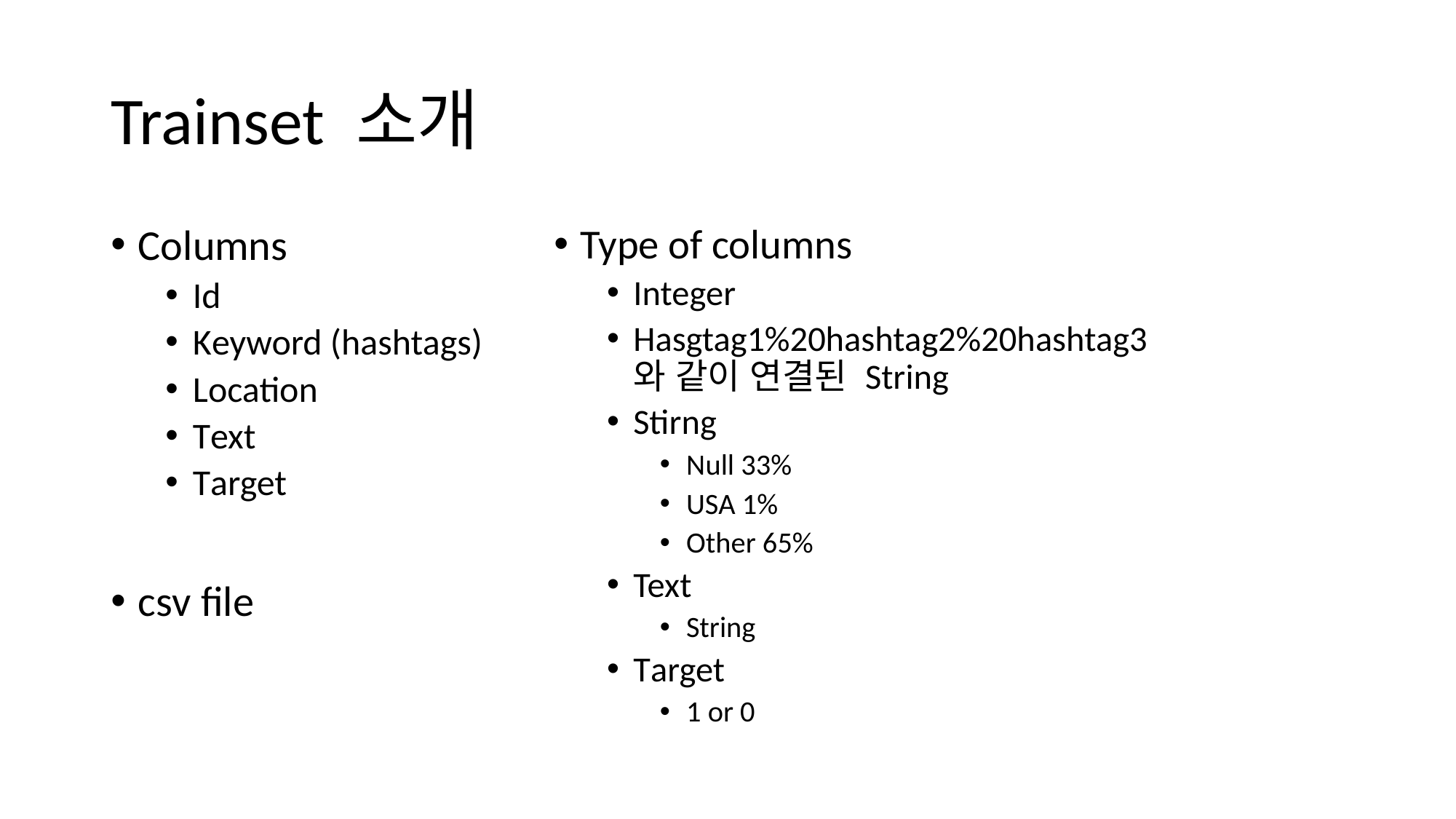

# Trainset 소개
Columns
Id
Keyword (hashtags)
Location
Text
Target

csv file
Type of columns
Integer
Hasgtag1%20hashtag2%20hashtag3
와 같이 연결된 String
Stirng
Null 33%
USA 1%
Other 65%
Text
String
Target
1 or 0